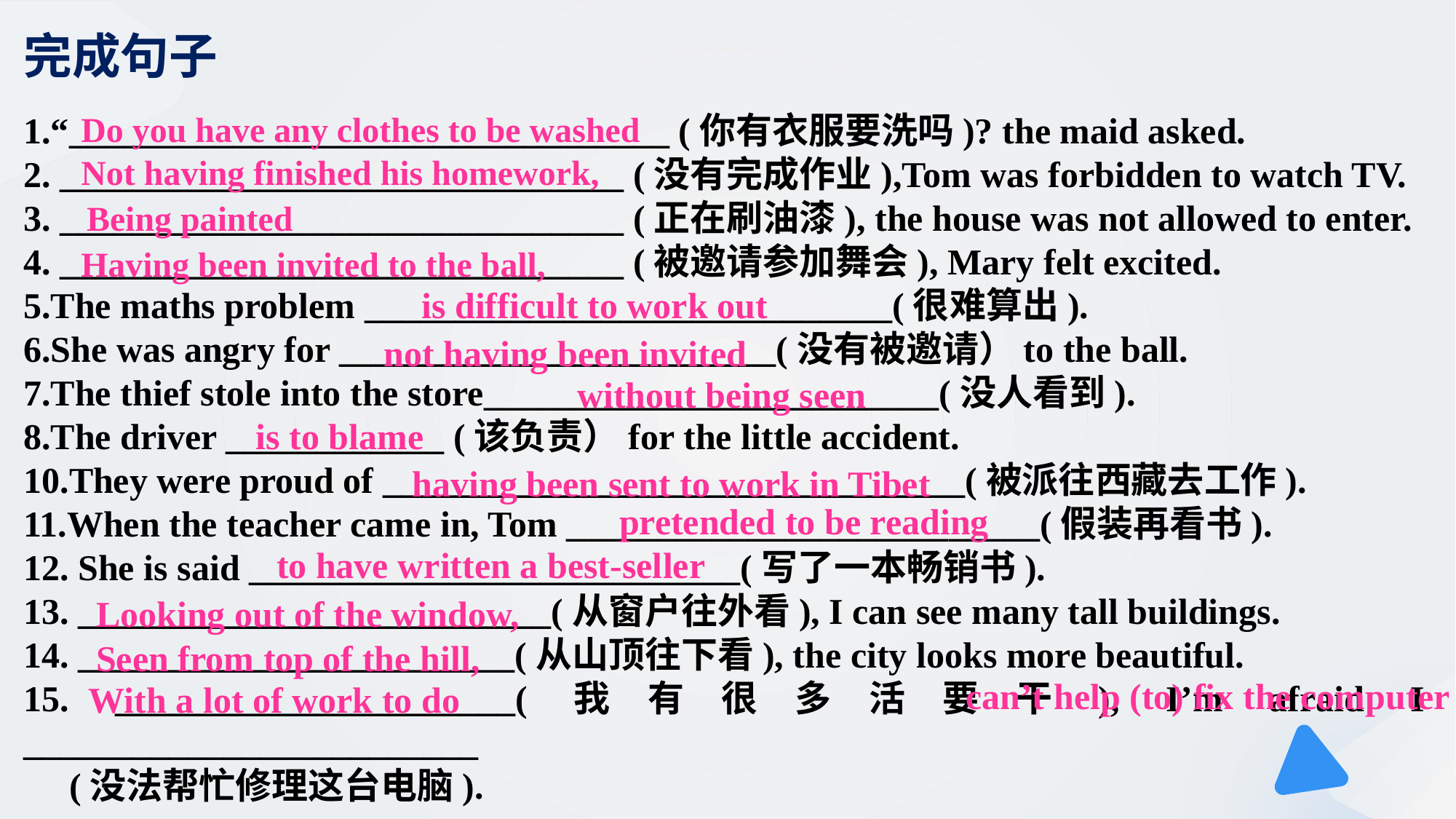

完成句子
1.“_________________________________ (你有衣服要洗吗)? the maid asked.
2. _______________________________ (没有完成作业),Tom was forbidden to watch TV.
3. _______________________________ (正在刷油漆), the house was not allowed to enter.
4. _______________________________ (被邀请参加舞会), Mary felt excited.
5.The maths problem _____________________________(很难算出).
6.She was angry for ________________________(没有被邀请）to the ball.
7.The thief stole into the store_________________________(没人看到).
8.The driver ____________ (该负责）for the little accident.
10.They were proud of ________________________________(被派往西藏去工作).
11.When the teacher came in, Tom __________________________(假装再看书).
12. She is said ___________________________(写了一本畅销书).
13. __________________________(从窗户往外看), I can see many tall buildings.
14. ________________________(从山顶往下看), the city looks more beautiful.
15. ______________________(我有很多活要干), I’m afraid I _________________________
     (没法帮忙修理这台电脑).
Do you have any clothes to be washed
Not having finished his homework,
Being painted
Having been invited to the ball,
is difficult to work out
not having been invited
without being seen
is to blame
having been sent to work in Tibet
pretended to be reading
to have written a best-seller
Looking out of the window,
Seen from top of the hill,
can’t help (to) fix the computer
With a lot of work to do